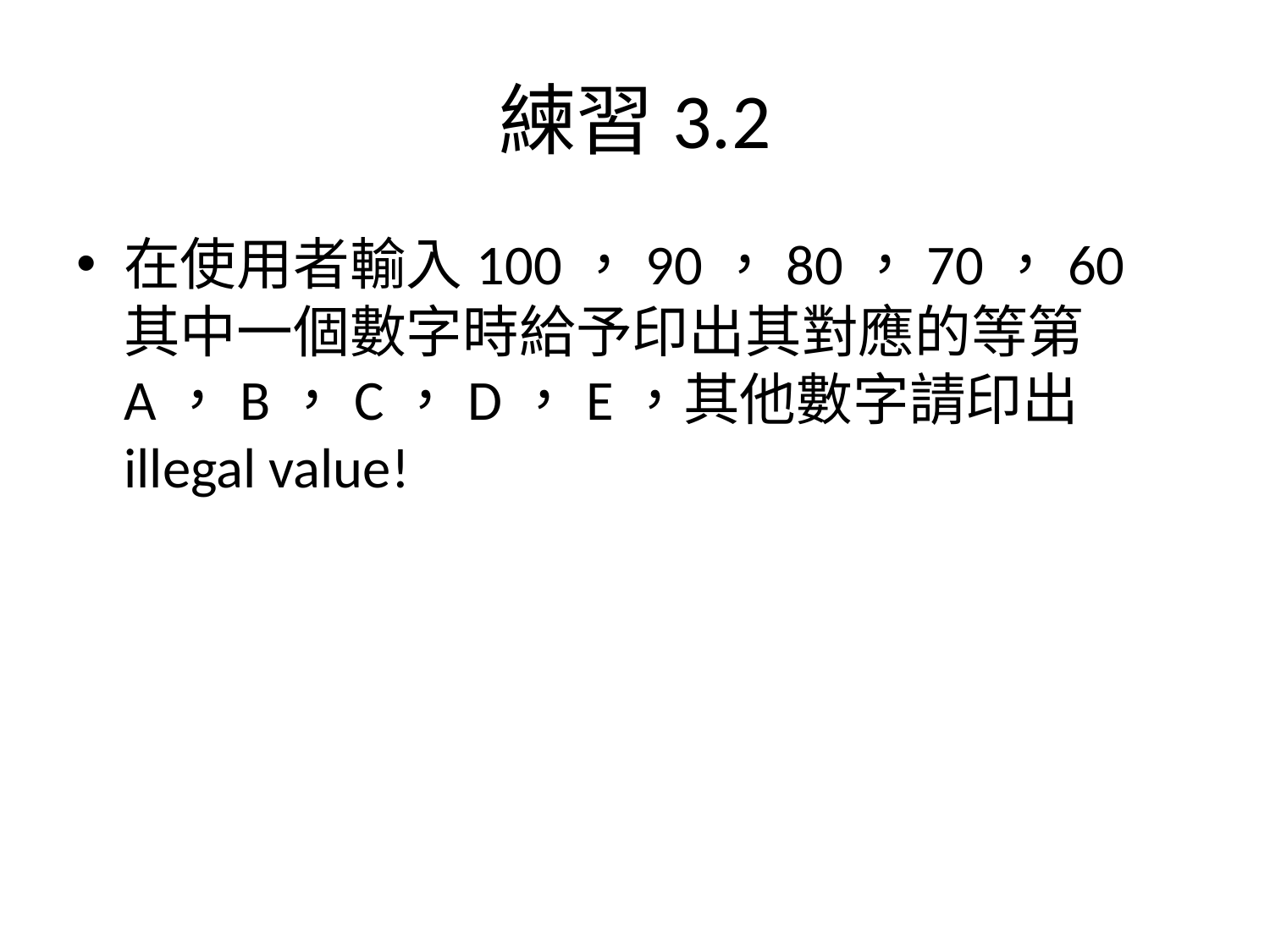

# 練習3.2
在使用者輸入100，90，80，70，60其中一個數字時給予印出其對應的等第A，B，C，D，E，其他數字請印出illegal value!